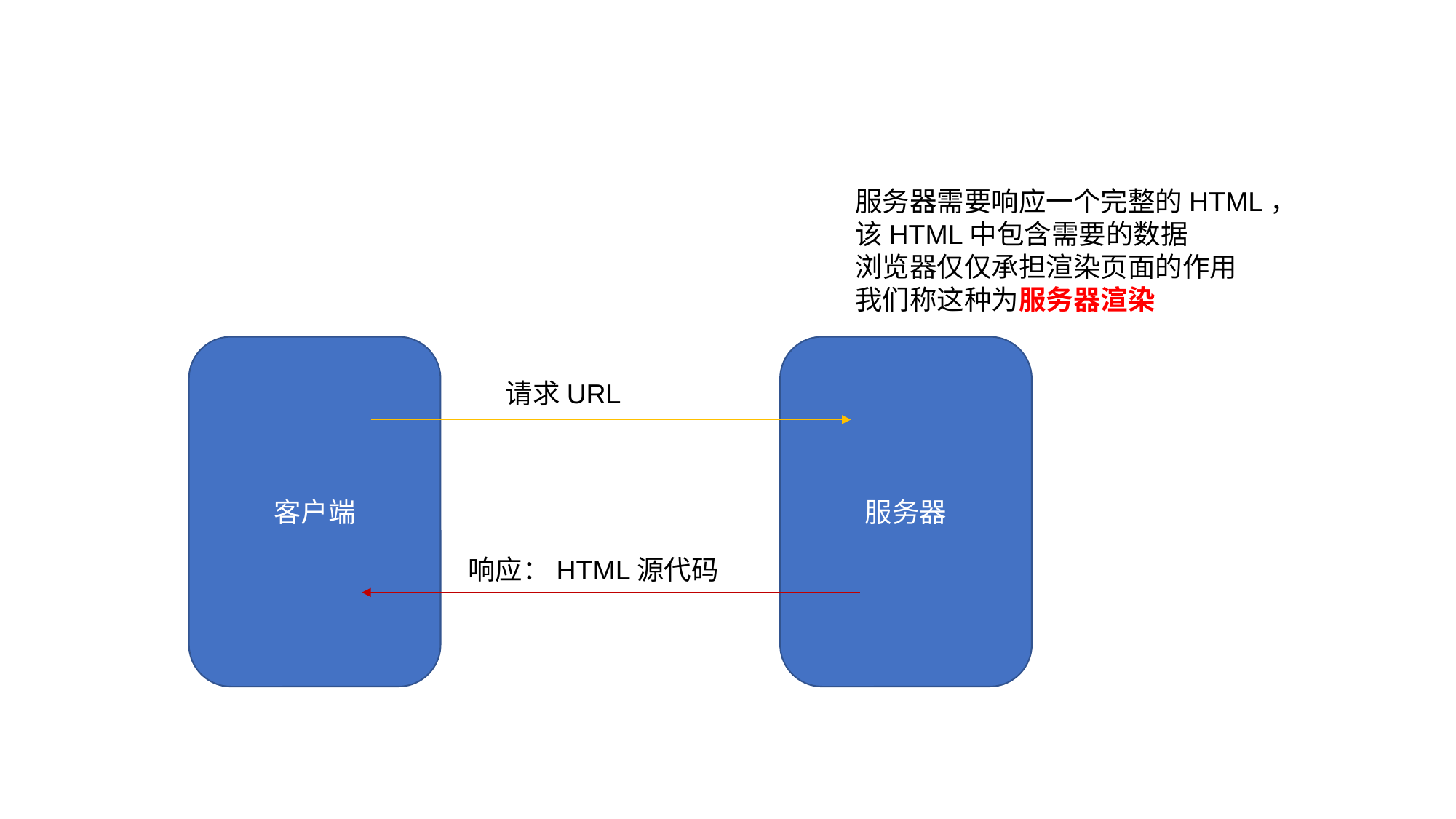

服务器需要响应一个完整的HTML，
该HTML中包含需要的数据
浏览器仅仅承担渲染页面的作用
我们称这种为服务器渲染
客户端
服务器
请求URL
响应：HTML源代码